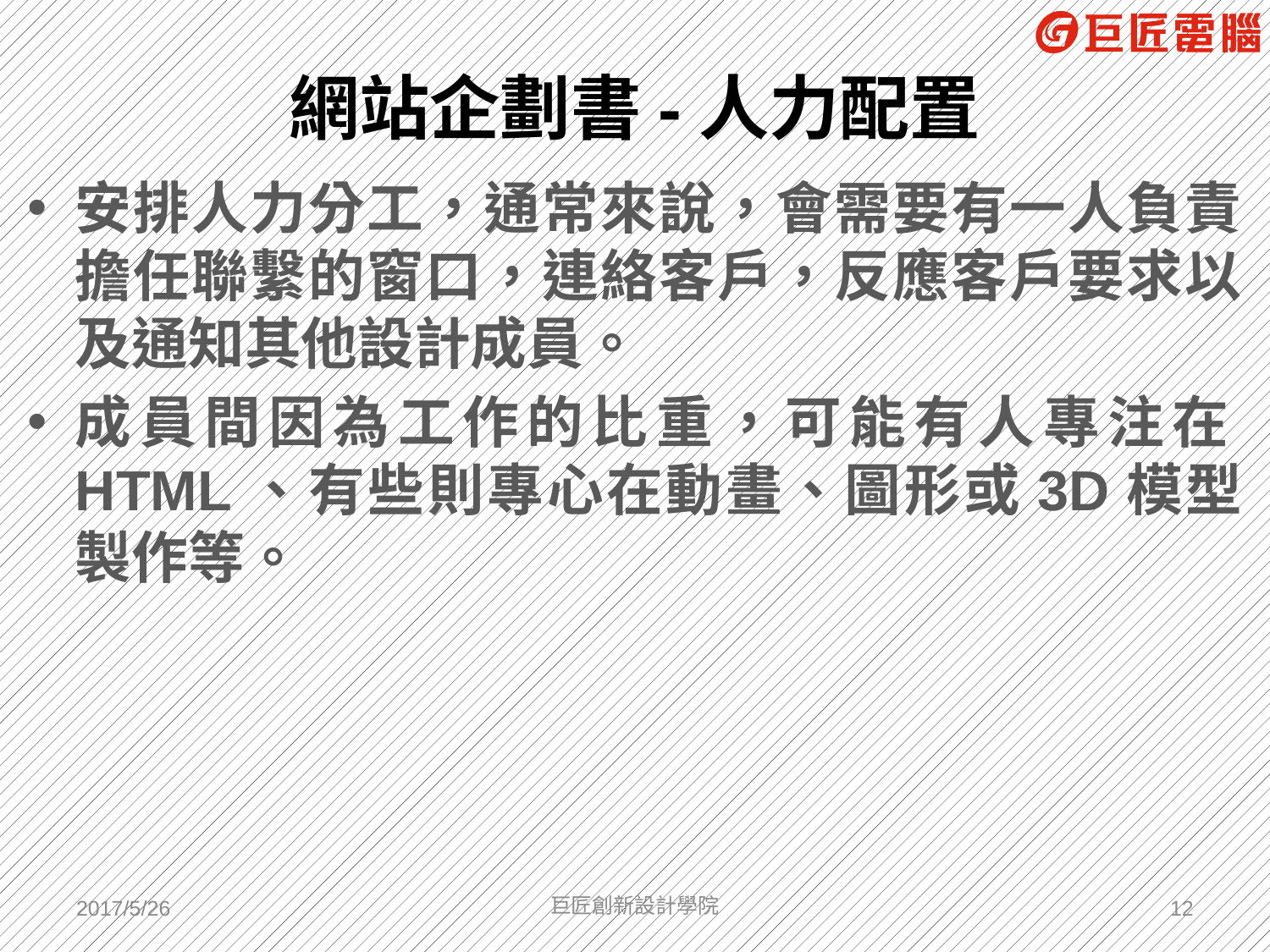

# 網站企劃書-人力配置
安排人力分工，通常來說，會需要有一人負責擔任聯繫的窗口，連絡客戶，反應客戶要求以及通知其他設計成員。
成員間因為工作的比重，可能有人專注在HTML、有些則專心在動畫、圖形或3D模型製作等。
2017/5/26
巨匠創新設計學院
12